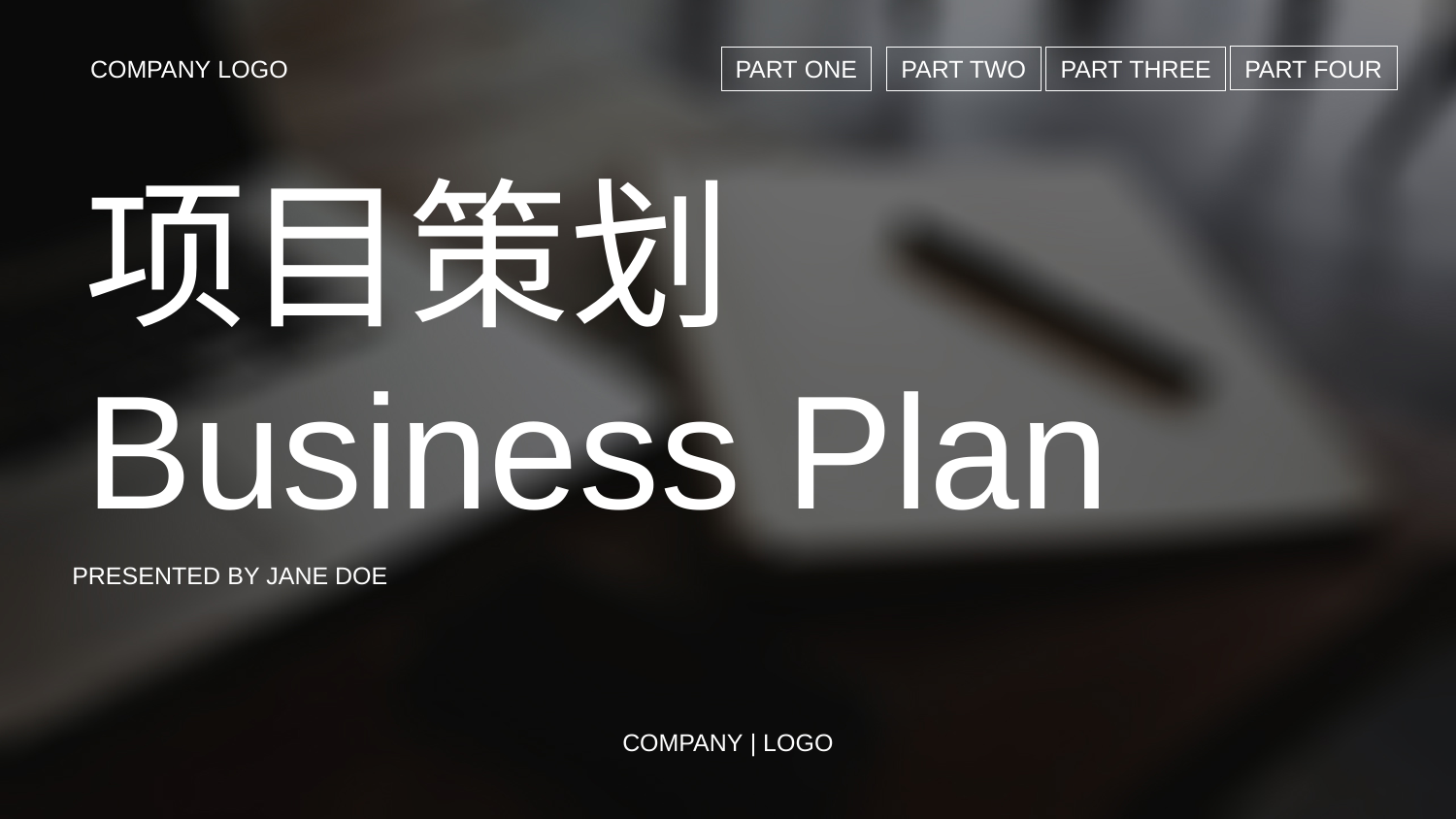

PART FOUR
COMPANY LOGO
PART TWO
PART THREE
PART ONE
项目策划
Business Plan
PRESENTED BY JANE DOE
COMPANY | LOGO